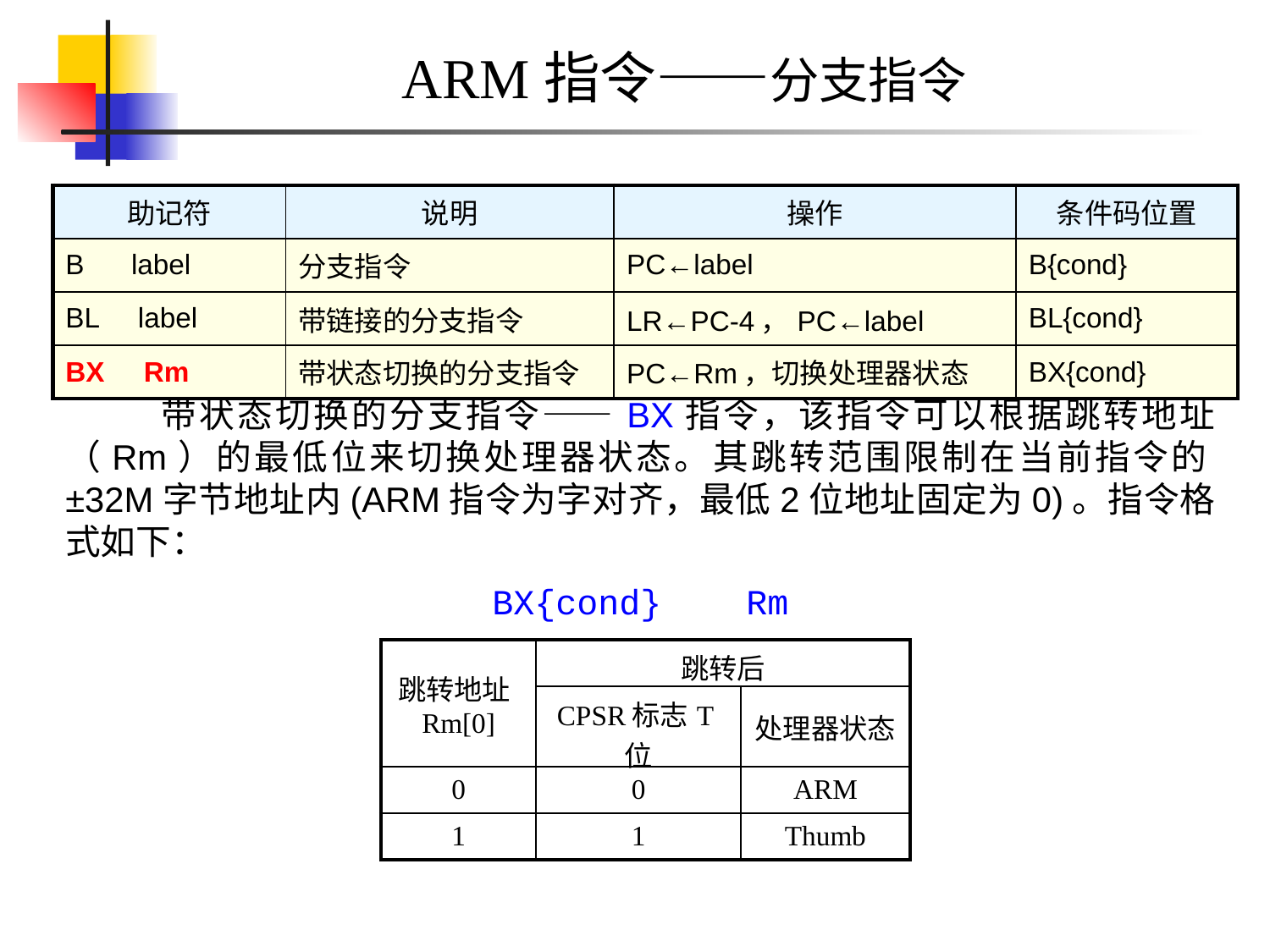

ARM指令——分支指令
| 助记符 | 说明 | 操作 | 条件码位置 |
| --- | --- | --- | --- |
| B label | 分支指令 | PC←label | B{cond} |
| BL label | 带链接的分支指令 | LR←PC-4，PC←label | BL{cond} |
| BX Rm | 带状态切换的分支指令 | PC←Rm，切换处理器状态 | BX{cond} |
        带状态切换的分支指令——BX指令，该指令可以根据跳转地址（Rm）的最低位来切换处理器状态。其跳转范围限制在当前指令的±32M字节地址内(ARM指令为字对齐，最低2位地址固定为0)。指令格式如下：
BX{cond}    Rm
| 跳转地址Rm[0] | 跳转后 |  |
| --- | --- | --- |
|  | CPSR标志T位 | 处理器状态 |
| 0 | 0 | ARM |
| 1 | 1 | Thumb |